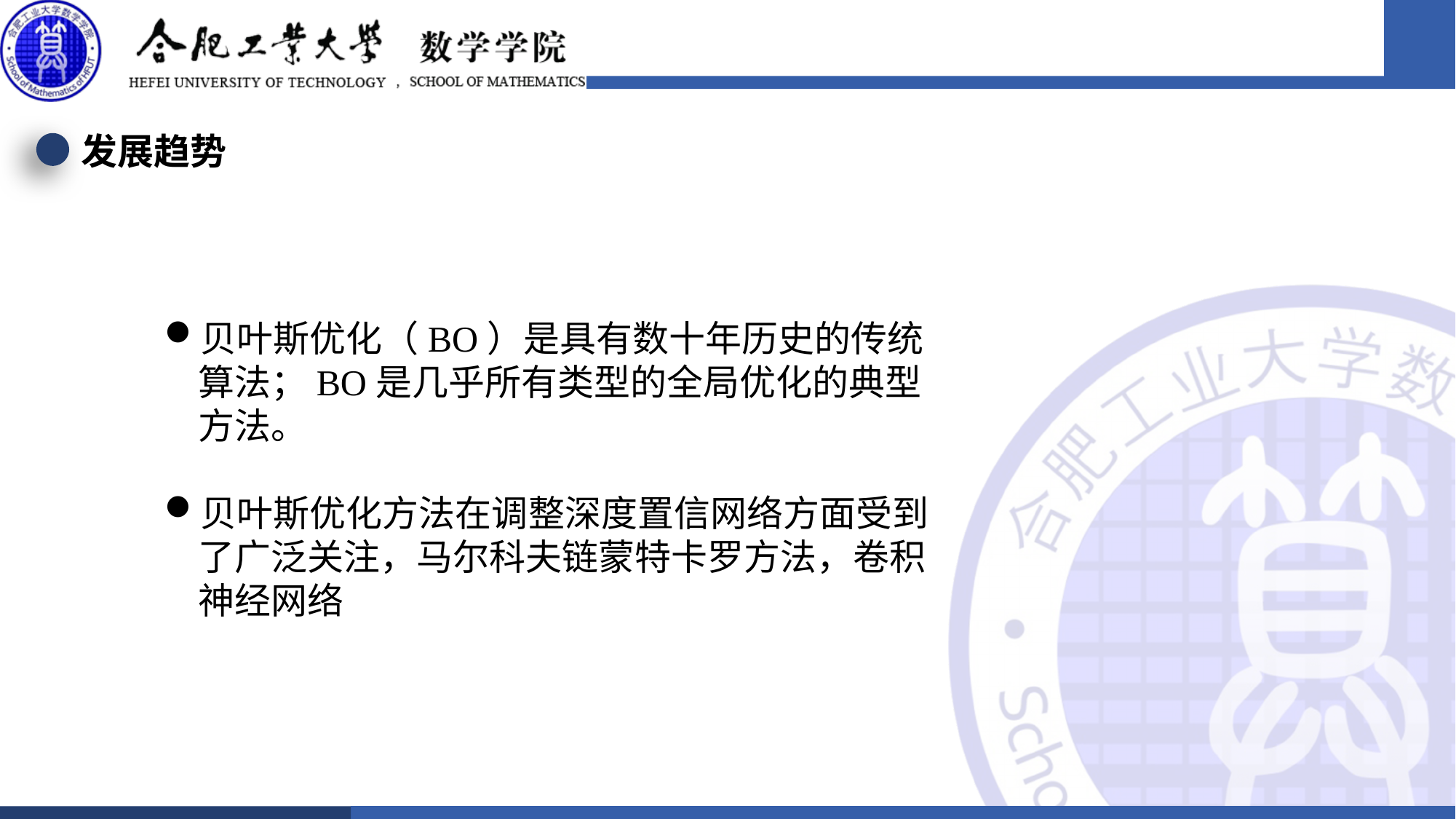

发展趋势

贝叶斯优化（BO）是具有数十年历史的传统算法；BO是几乎所有类型的全局优化的典型方法。

贝叶斯优化方法在调整深度置信网络方面受到了广泛关注，马尔科夫链蒙特卡罗方法，卷积神经网络